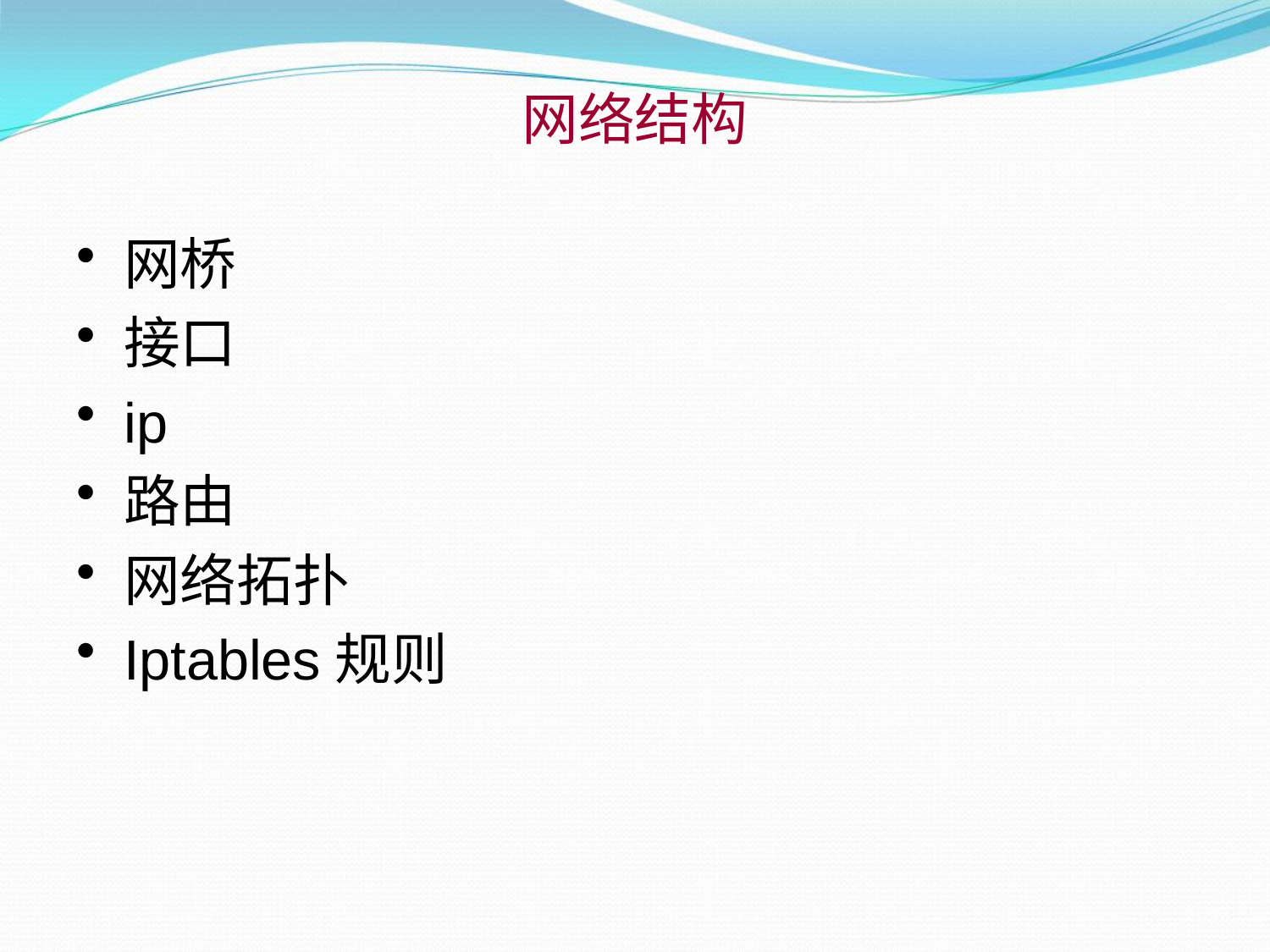

# 网络结构

网桥
接口
ip
路由
网络拓扑
Iptables规则